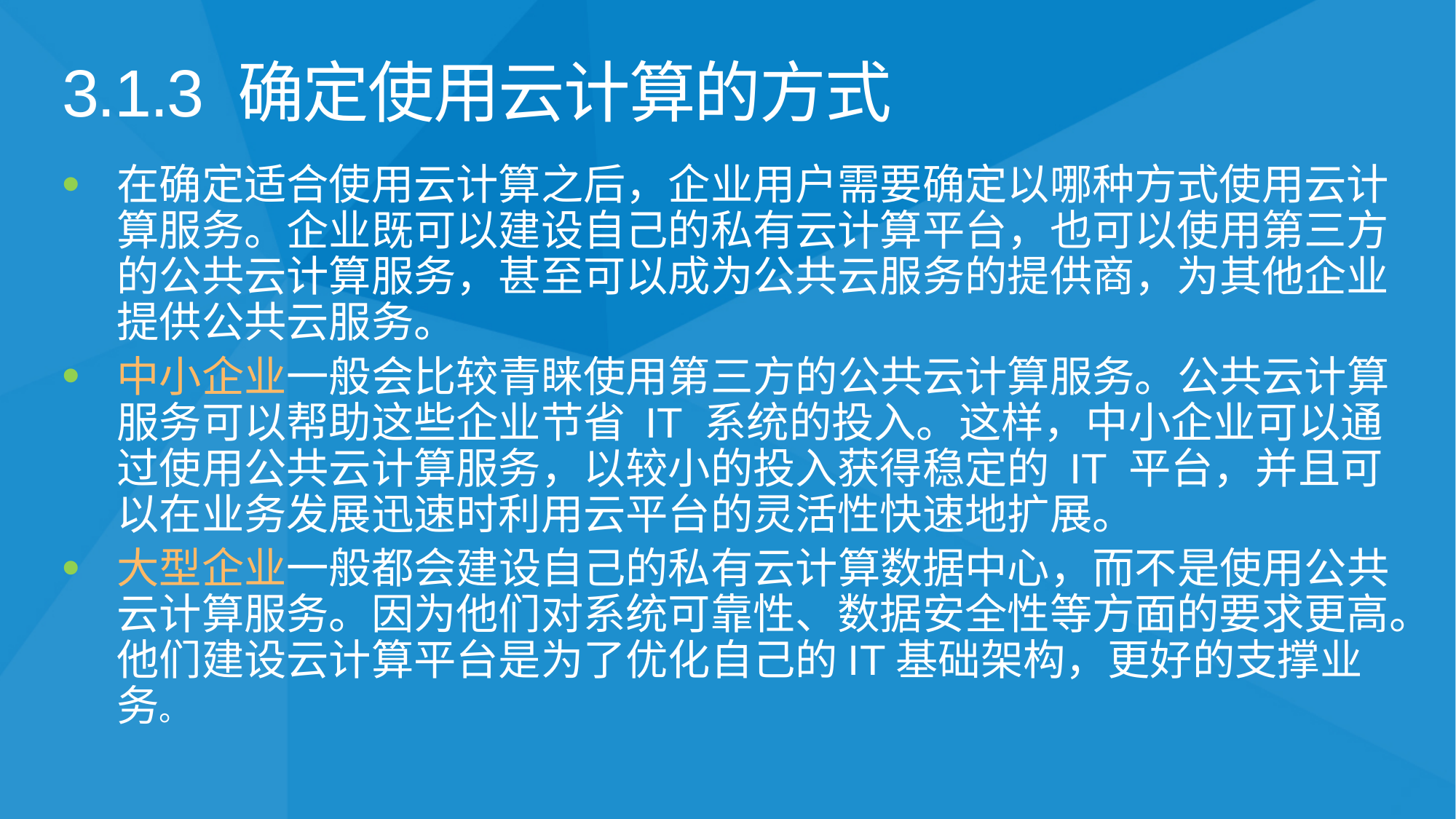

# 3.1.3 确定使用云计算的方式
在确定适合使用云计算之后，企业用户需要确定以哪种方式使用云计算服务。企业既可以建设自己的私有云计算平台，也可以使用第三方的公共云计算服务，甚至可以成为公共云服务的提供商，为其他企业提供公共云服务。
中小企业一般会比较青睐使用第三方的公共云计算服务。公共云计算服务可以帮助这些企业节省 IT 系统的投入。这样，中小企业可以通过使用公共云计算服务，以较小的投入获得稳定的 IT 平台，并且可以在业务发展迅速时利用云平台的灵活性快速地扩展。
大型企业一般都会建设自己的私有云计算数据中心，而不是使用公共云计算服务。因为他们对系统可靠性、数据安全性等方面的要求更高。他们建设云计算平台是为了优化自己的IT基础架构，更好的支撑业务。